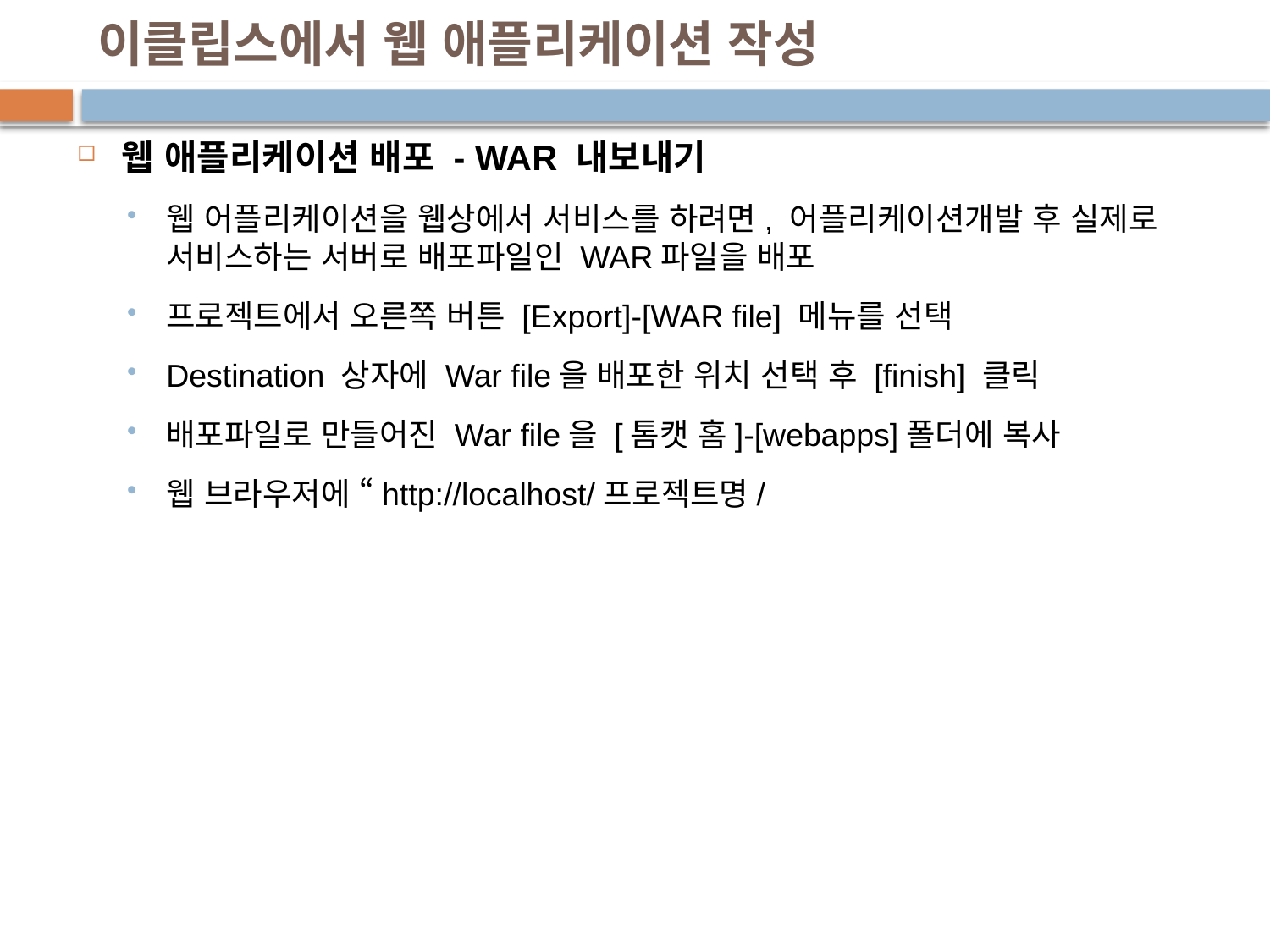

# 이클립스에서 웹 애플리케이션 작성
웹 애플리케이션 배포 - WAR 내보내기
웹 어플리케이션을 웹상에서 서비스를 하려면, 어플리케이션개발 후 실제로 서비스하는 서버로 배포파일인 WAR파일을 배포
프로젝트에서 오른쪽 버튼 [Export]-[WAR file] 메뉴를 선택
Destination 상자에 War file을 배포한 위치 선택 후 [finish] 클릭
배포파일로 만들어진 War file을 [톰캣 홈]-[webapps]폴더에 복사
웹 브라우저에 “http://localhost/프로젝트명/